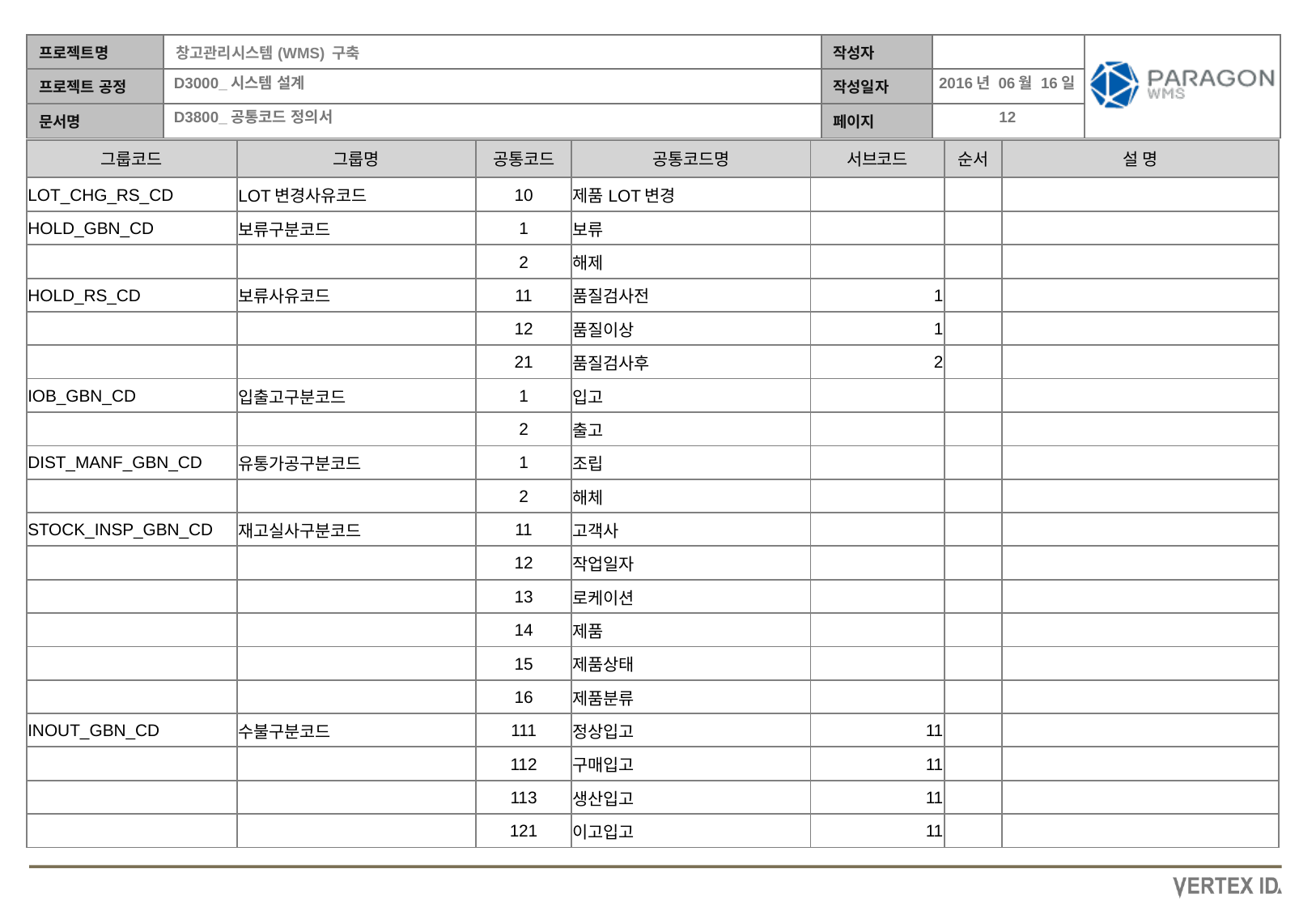

2016년 06월 16일
| 그룹코드 | 그룹명 | 공통코드 | 공통코드명 | 서브코드 | 순서 | 설 명 |
| --- | --- | --- | --- | --- | --- | --- |
| LOT\_CHG\_RS\_CD | LOT변경사유코드 | 10 | 제품LOT변경 |  |  |  |
| --- | --- | --- | --- | --- | --- | --- |
| HOLD\_GBN\_CD | 보류구분코드 | 1 | 보류 |  |  |  |
|  |  | 2 | 해제 |  |  |  |
| HOLD\_RS\_CD | 보류사유코드 | 11 | 품질검사전 | 1 |  |  |
|  |  | 12 | 품질이상 | 1 |  |  |
|  |  | 21 | 품질검사후 | 2 |  |  |
| IOB\_GBN\_CD | 입출고구분코드 | 1 | 입고 |  |  |  |
|  |  | 2 | 출고 |  |  |  |
| DIST\_MANF\_GBN\_CD | 유통가공구분코드 | 1 | 조립 |  |  |  |
|  |  | 2 | 해체 |  |  |  |
| STOCK\_INSP\_GBN\_CD | 재고실사구분코드 | 11 | 고객사 |  |  |  |
|  |  | 12 | 작업일자 |  |  |  |
|  |  | 13 | 로케이션 |  |  |  |
|  |  | 14 | 제품 |  |  |  |
|  |  | 15 | 제품상태 |  |  |  |
|  |  | 16 | 제품분류 |  |  |  |
| INOUT\_GBN\_CD | 수불구분코드 | 111 | 정상입고 | 11 |  |  |
|  |  | 112 | 구매입고 | 11 |  |  |
|  |  | 113 | 생산입고 | 11 |  |  |
|  |  | 121 | 이고입고 | 11 |  |  |